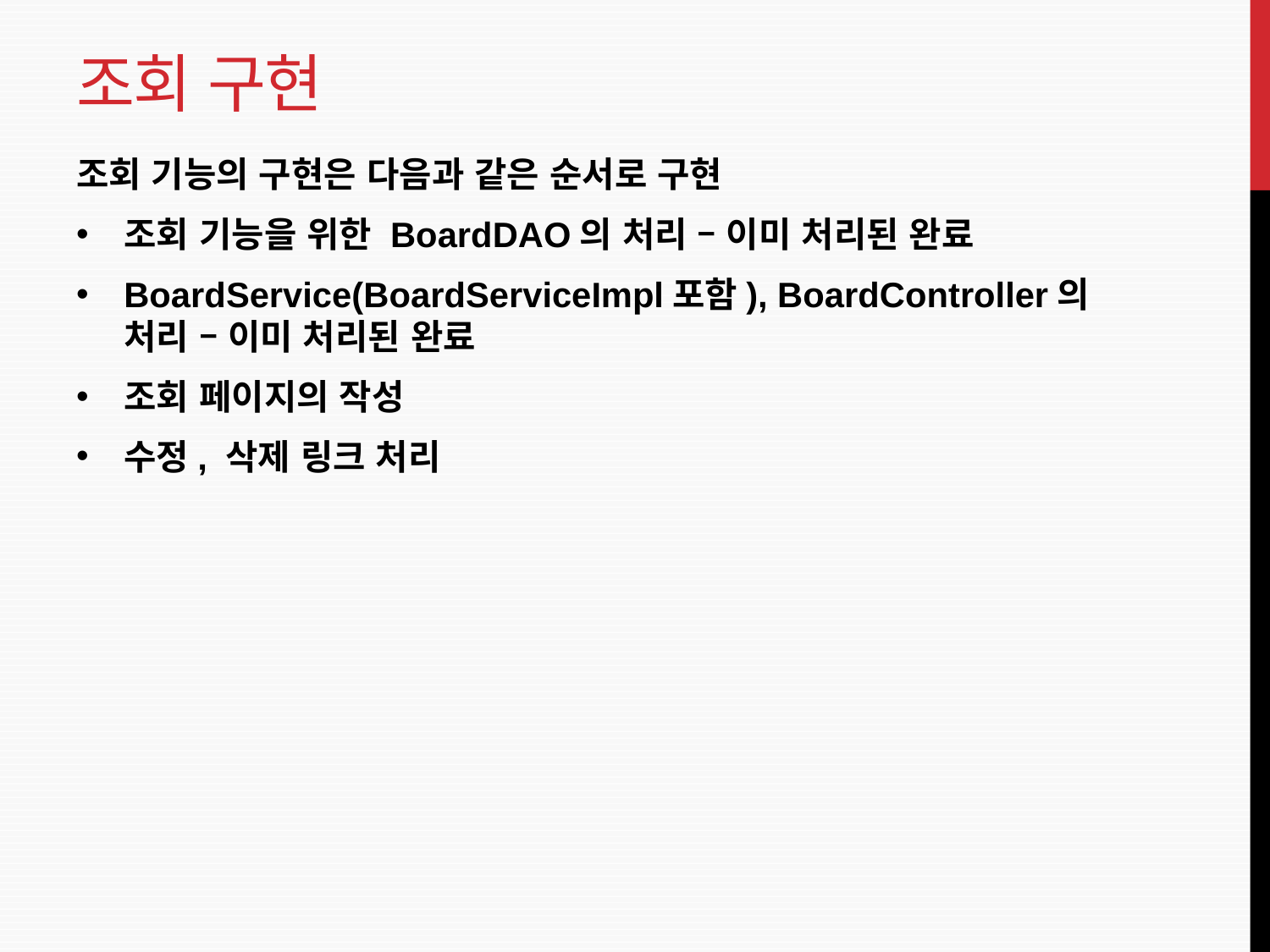

# 조회 구현
조회 기능의 구현은 다음과 같은 순서로 구현
조회 기능을 위한 BoardDAO의 처리 – 이미 처리된 완료
BoardService(BoardServiceImpl포함), BoardController의 처리 – 이미 처리된 완료
조회 페이지의 작성
수정, 삭제 링크 처리